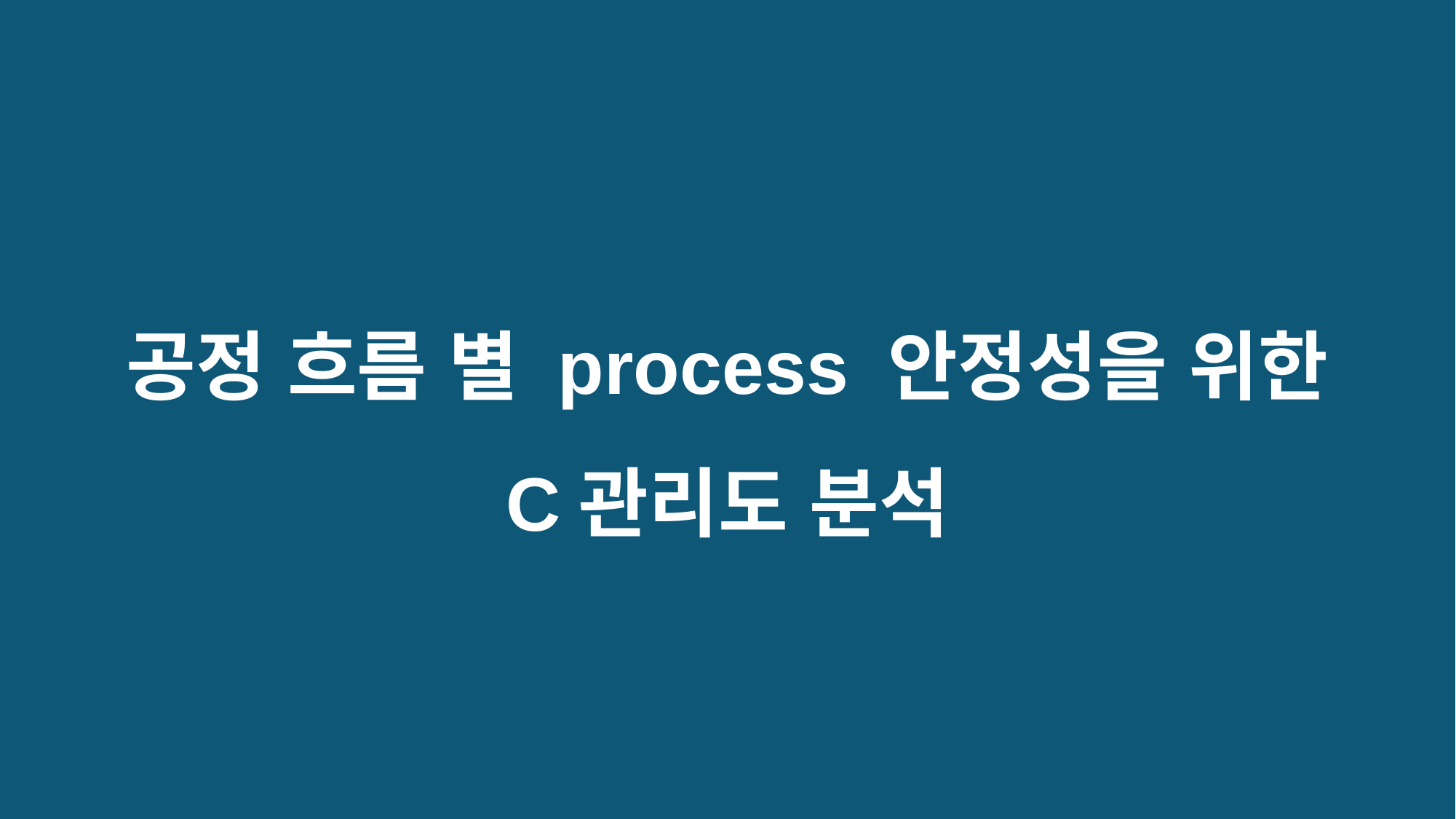

공정 흐름 별 process 안정성을 위한
C관리도 분석